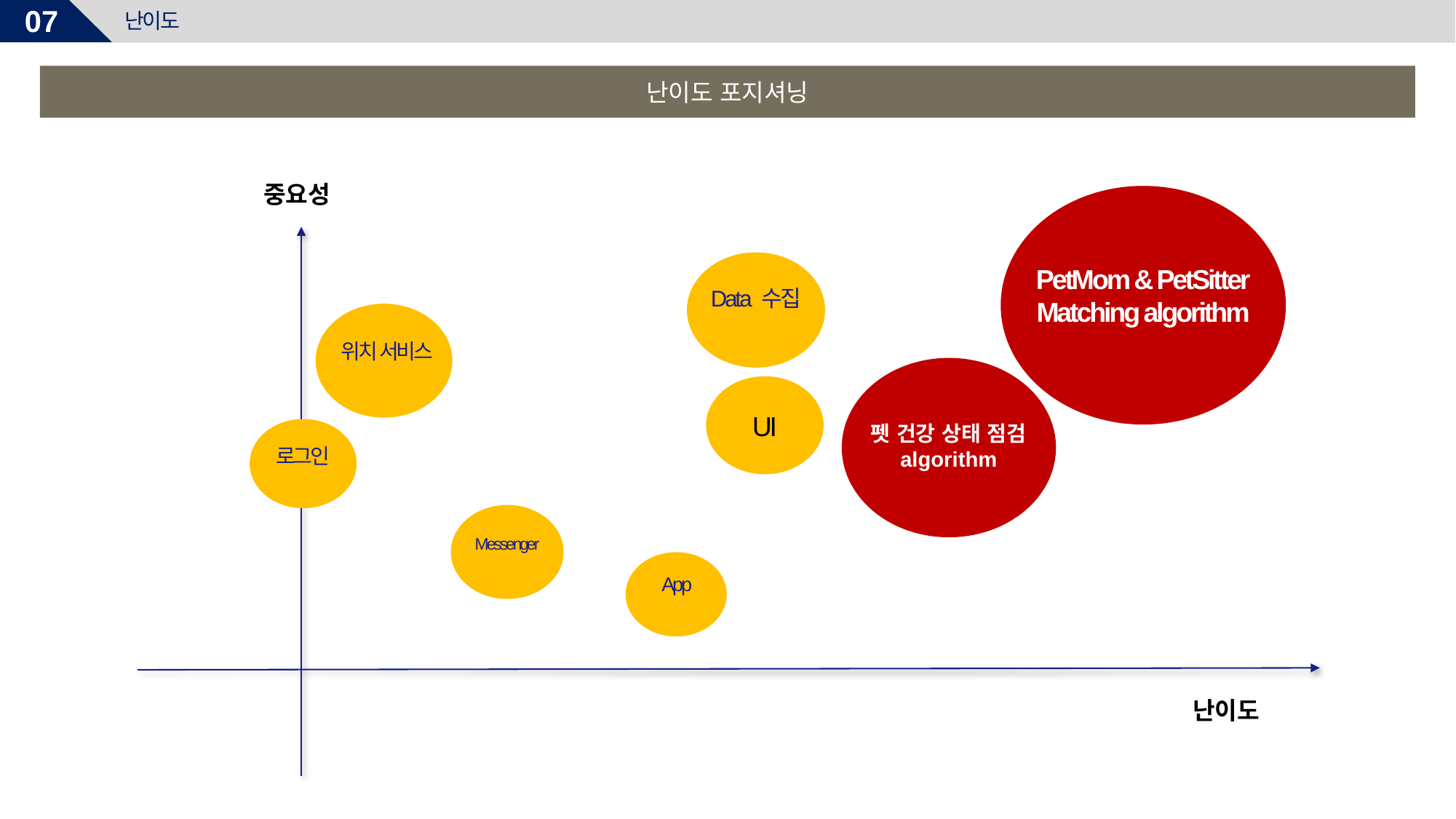

07

 난이도
난이도 포지셔닝
중요성

Data 수집

위치 서비스
UI

로그인

Messenger

App

난이도
PetMom & PetSitter
Matching algorithm

펫 건강 상태 점검 algorithm